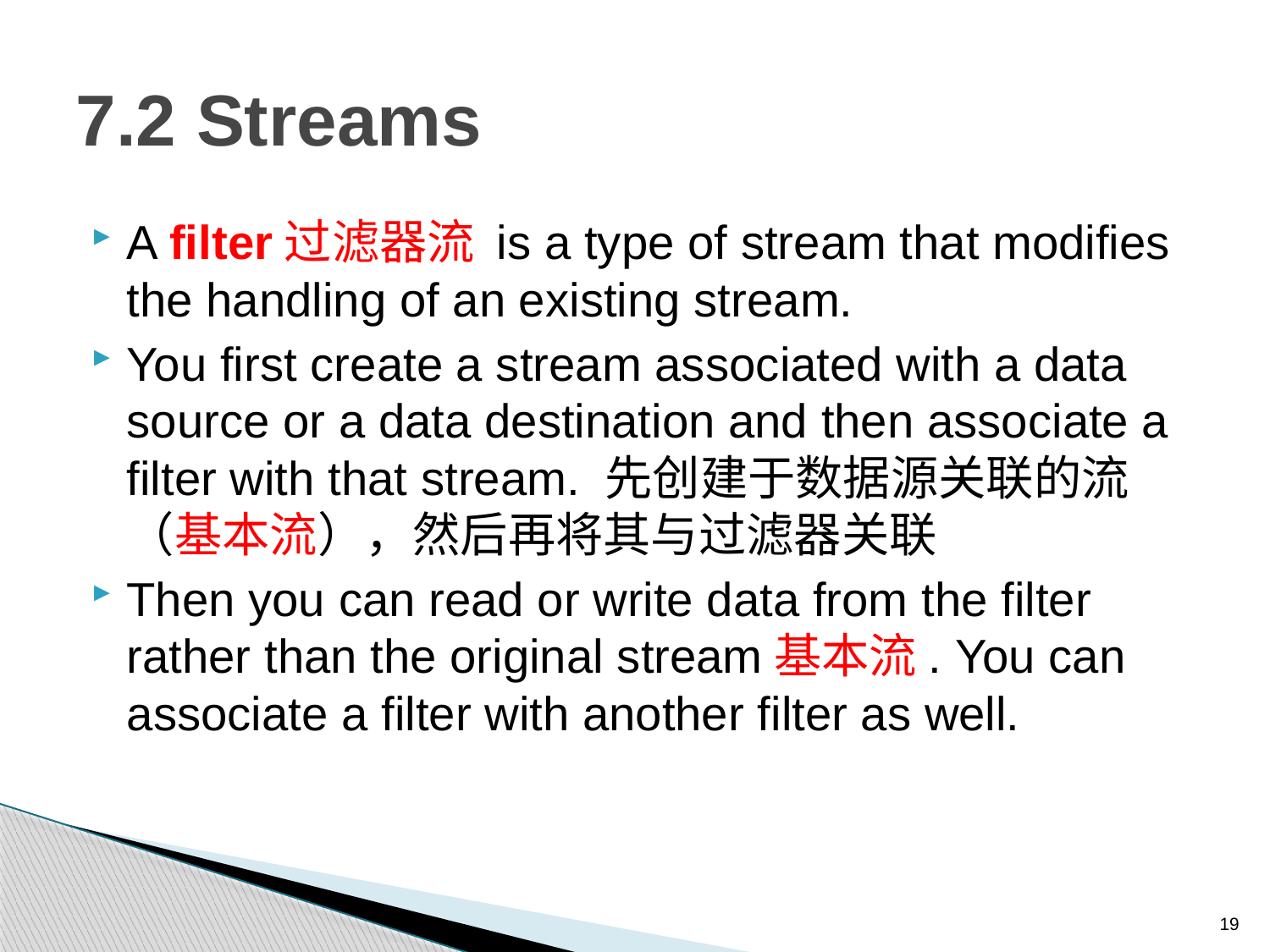

# 7.2 Streams
A filter过滤器流 is a type of stream that modifies the handling of an existing stream.
You first create a stream associated with a data source or a data destination and then associate a filter with that stream. 先创建于数据源关联的流（基本流），然后再将其与过滤器关联
Then you can read or write data from the filter rather than the original stream基本流. You can associate a filter with another filter as well.

19